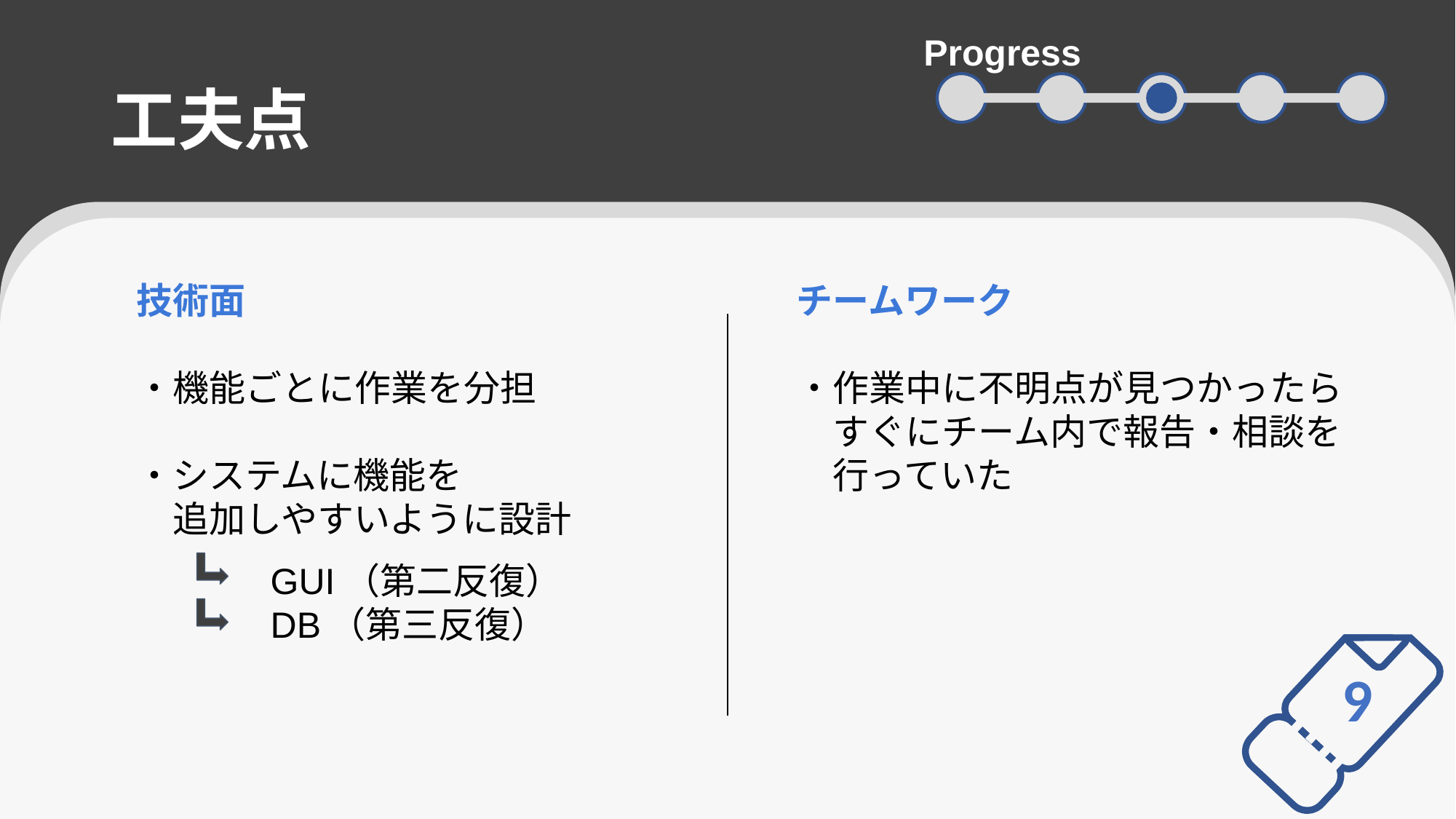

Progress
# 工夫点

技術面

・機能ごとに作業を分担

・システムに機能を
　追加しやすいように設計

　　　  GUI（第二反復）
　　　  DB（第三反復）

チームワーク

・作業中に不明点が見つかったら　すぐにチーム内で報告・相談を　行っていた

9